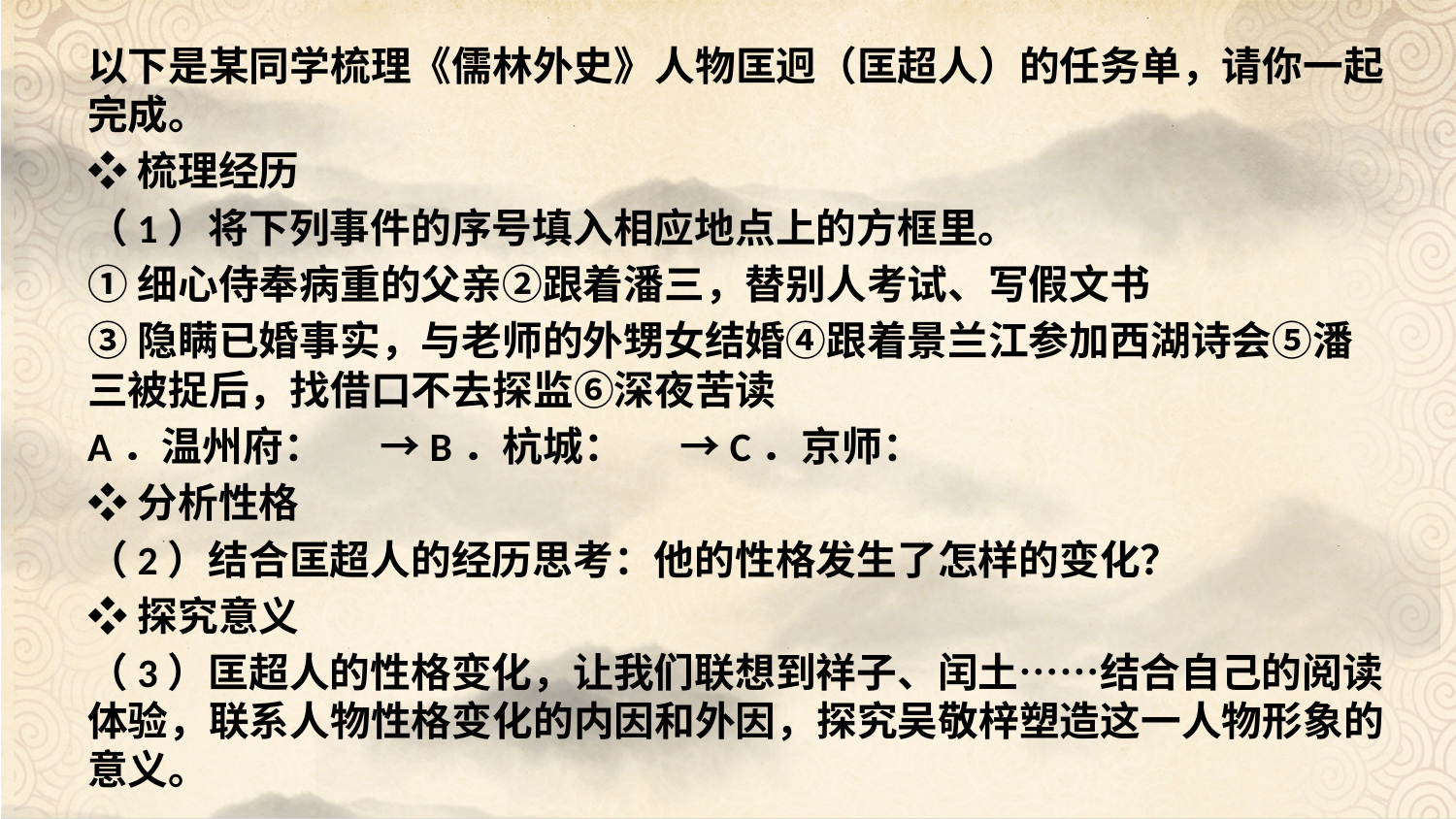

以下是某同学梳理《儒林外史》人物匡迥（匡超人）的任务单，请你一起完成。
❖梳理经历
（1）将下列事件的序号填入相应地点上的方框里。
①细心侍奉病重的父亲②跟着潘三，替别人考试、写假文书
③隐瞒已婚事实，与老师的外甥女结婚④跟着景兰江参加西湖诗会⑤潘三被捉后，找借口不去探监⑥深夜苦读
A．温州府：      →B．杭城：      →C．京师：
❖分析性格
（2）结合匡超人的经历思考：他的性格发生了怎样的变化？
❖探究意义
（3）匡超人的性格变化，让我们联想到祥子、闰土……结合自己的阅读体验，联系人物性格变化的内因和外因，探究吴敬梓塑造这一人物形象的意义。